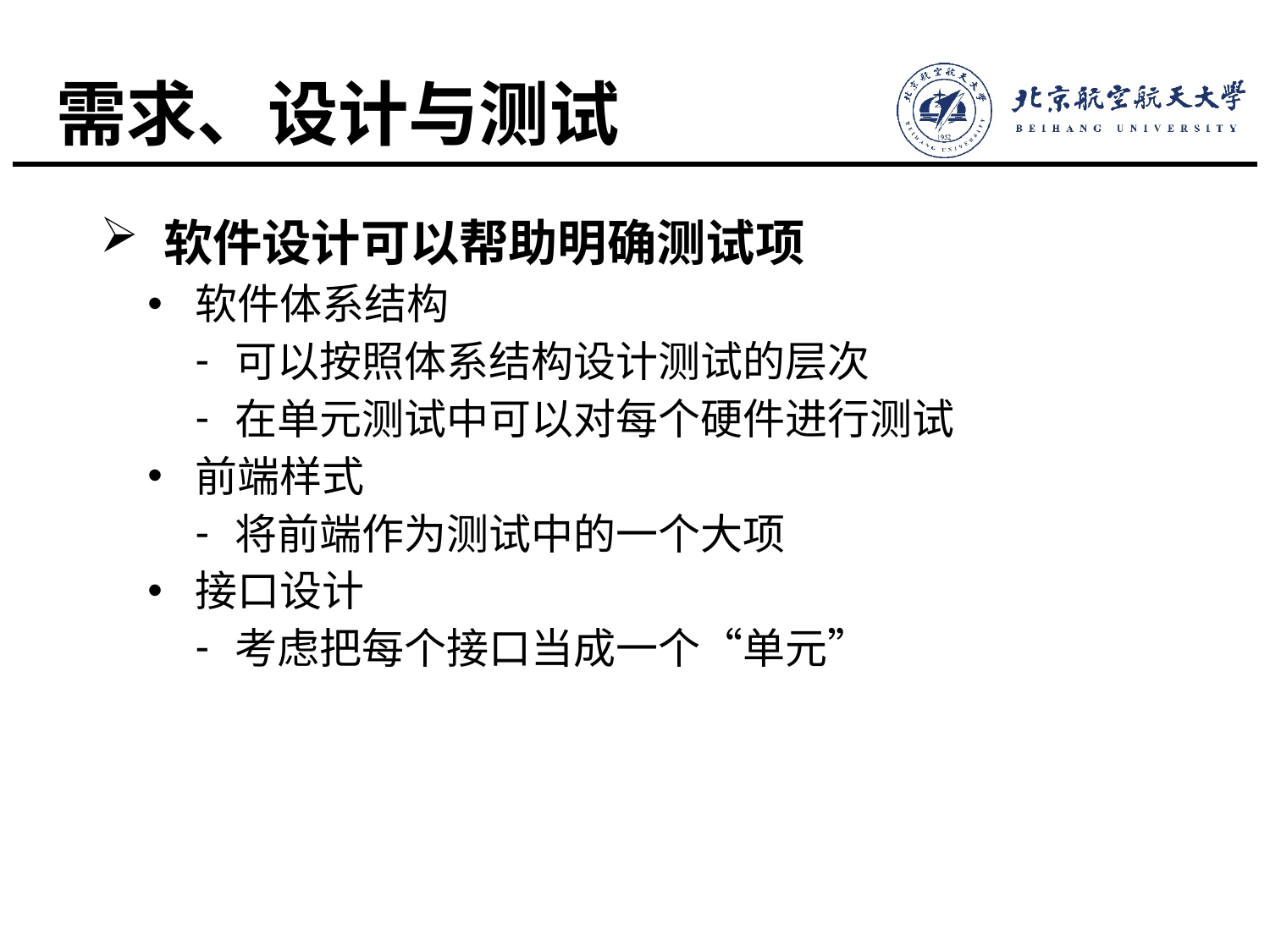

# 需求、设计与测试
软件设计可以帮助明确测试项
软件体系结构
可以按照体系结构设计测试的层次
在单元测试中可以对每个硬件进行测试
前端样式
将前端作为测试中的一个大项
接口设计
考虑把每个接口当成一个“单元”

5